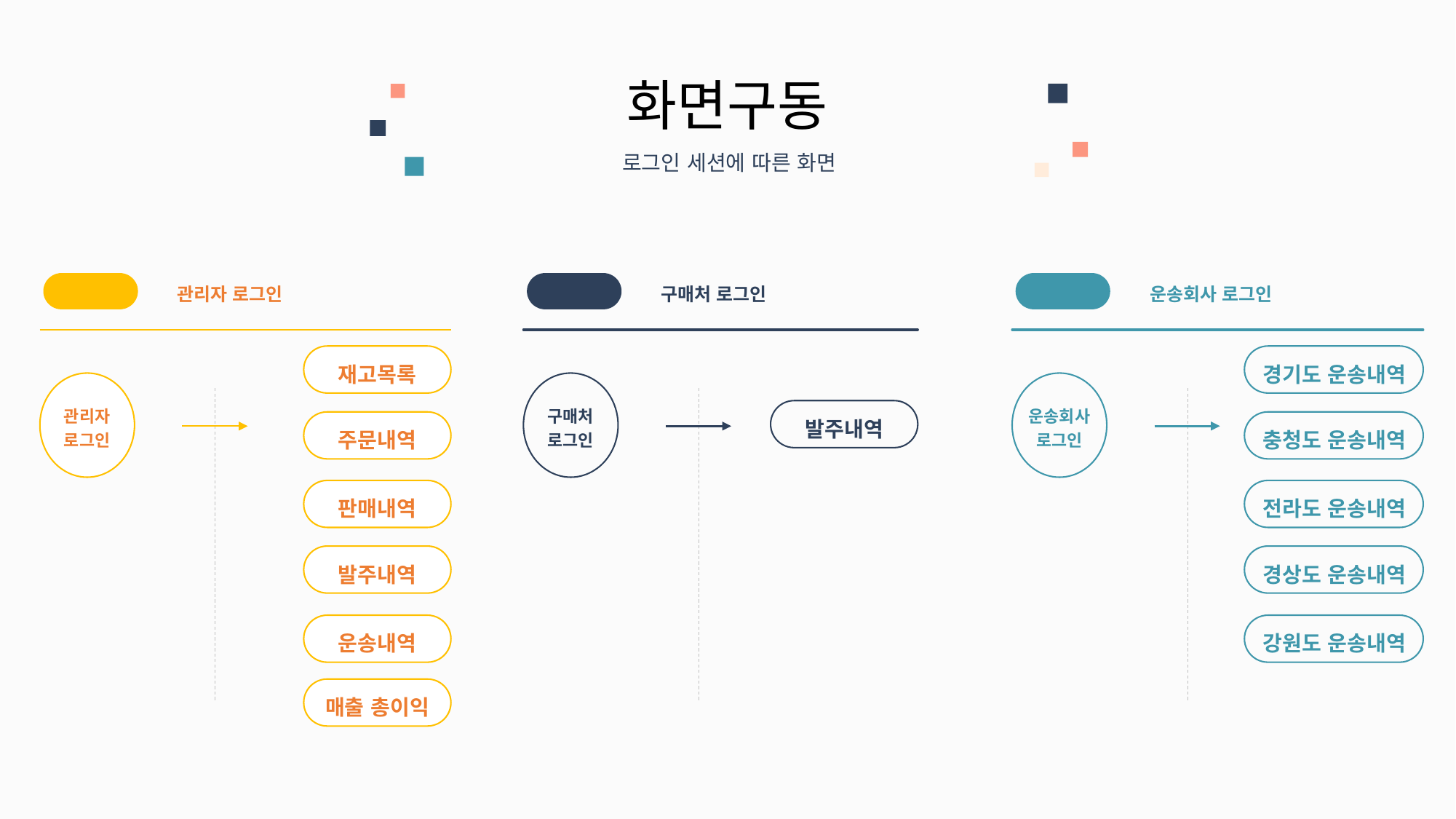

화면구동

로그인 세션에 따른 화면

관리자
관리자 로그인

구매처
구매처 로그인

운송회사
운송회사 로그인

재고목록
경기도 운송내역

관리자
로그인
구매처
로그인
운송회사
로그인

발주내역

주문내역
충청도 운송내역

판매내역
전라도 운송내역

발주내역
경상도 운송내역

운송내역
강원도 운송내역

매출 총이익